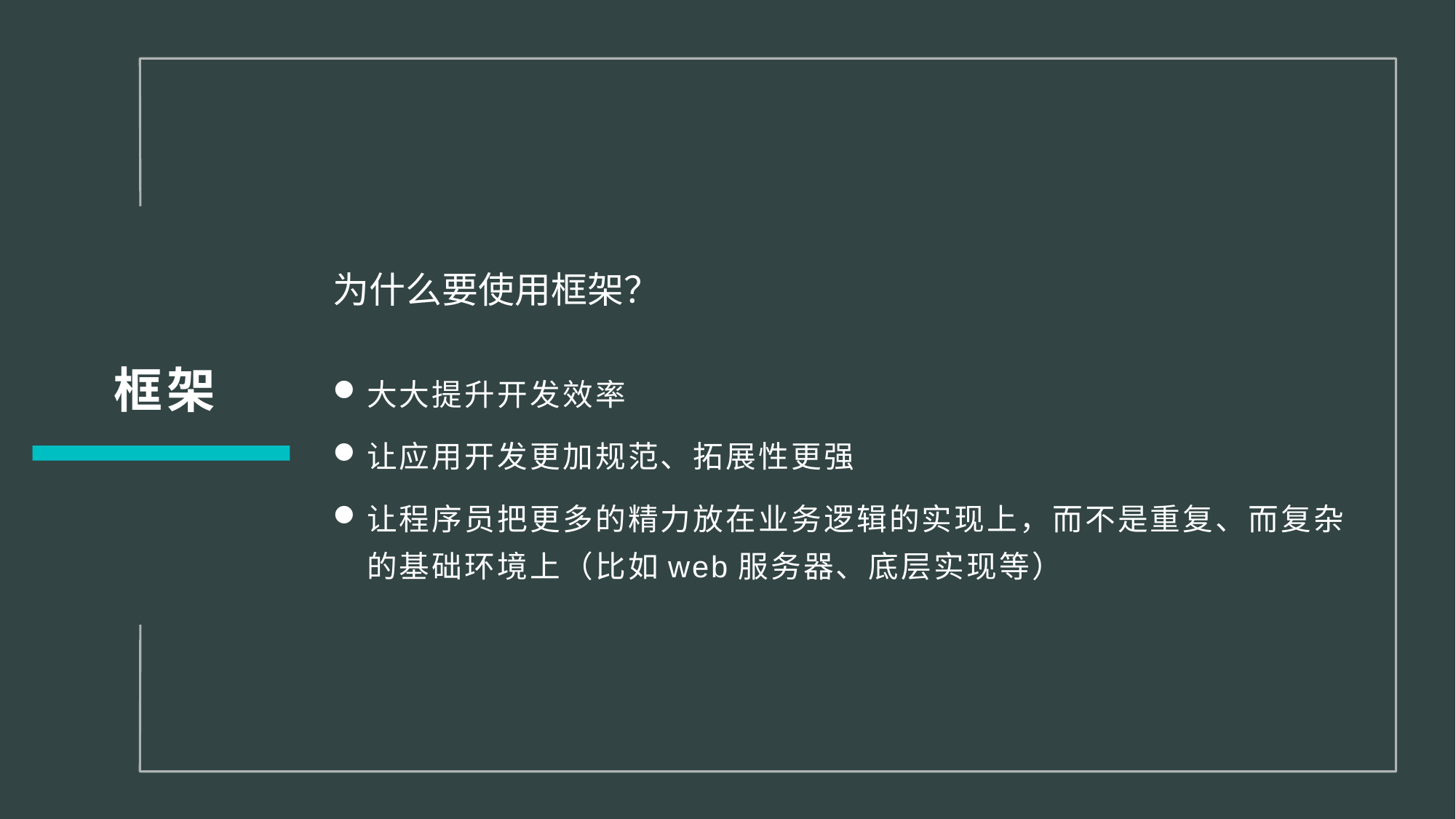

大大提升开发效率
让应用开发更加规范、拓展性更强
让程序员把更多的精力放在业务逻辑的实现上，而不是重复、而复杂的基础环境上（比如web服务器、底层实现等）
为什么要使用框架？
框架